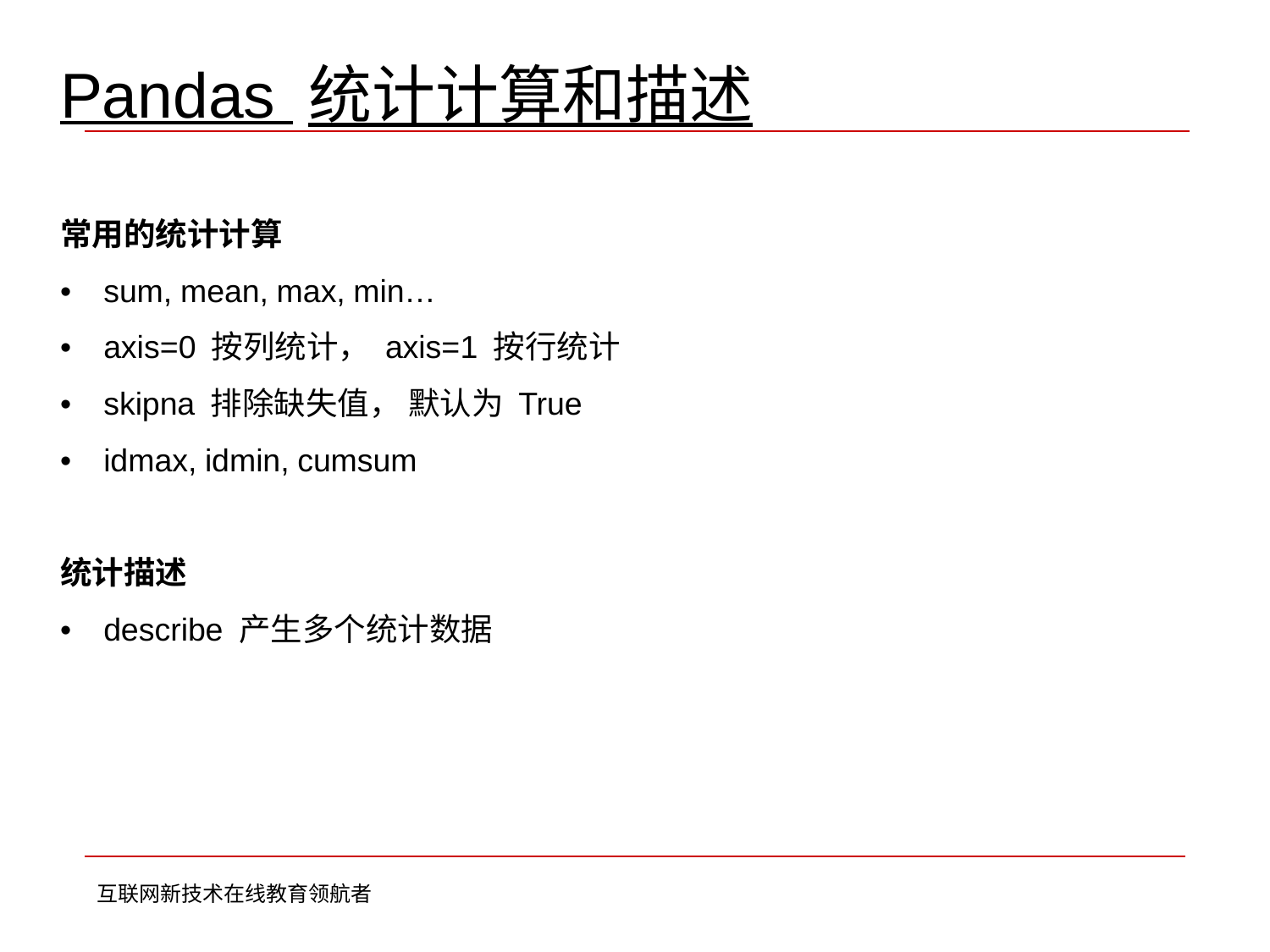

Pandas 统计计算和描述

常用的统计计算
•    sum, mean, max, min…
•    axis=0 按列统计， axis=1 按行统计
•    skipna 排除缺失值， 默认为 True
•    idmax, idmin, cumsum

统计描述
•    describe 产生多个统计数据

互联网新技术在线教育领航者